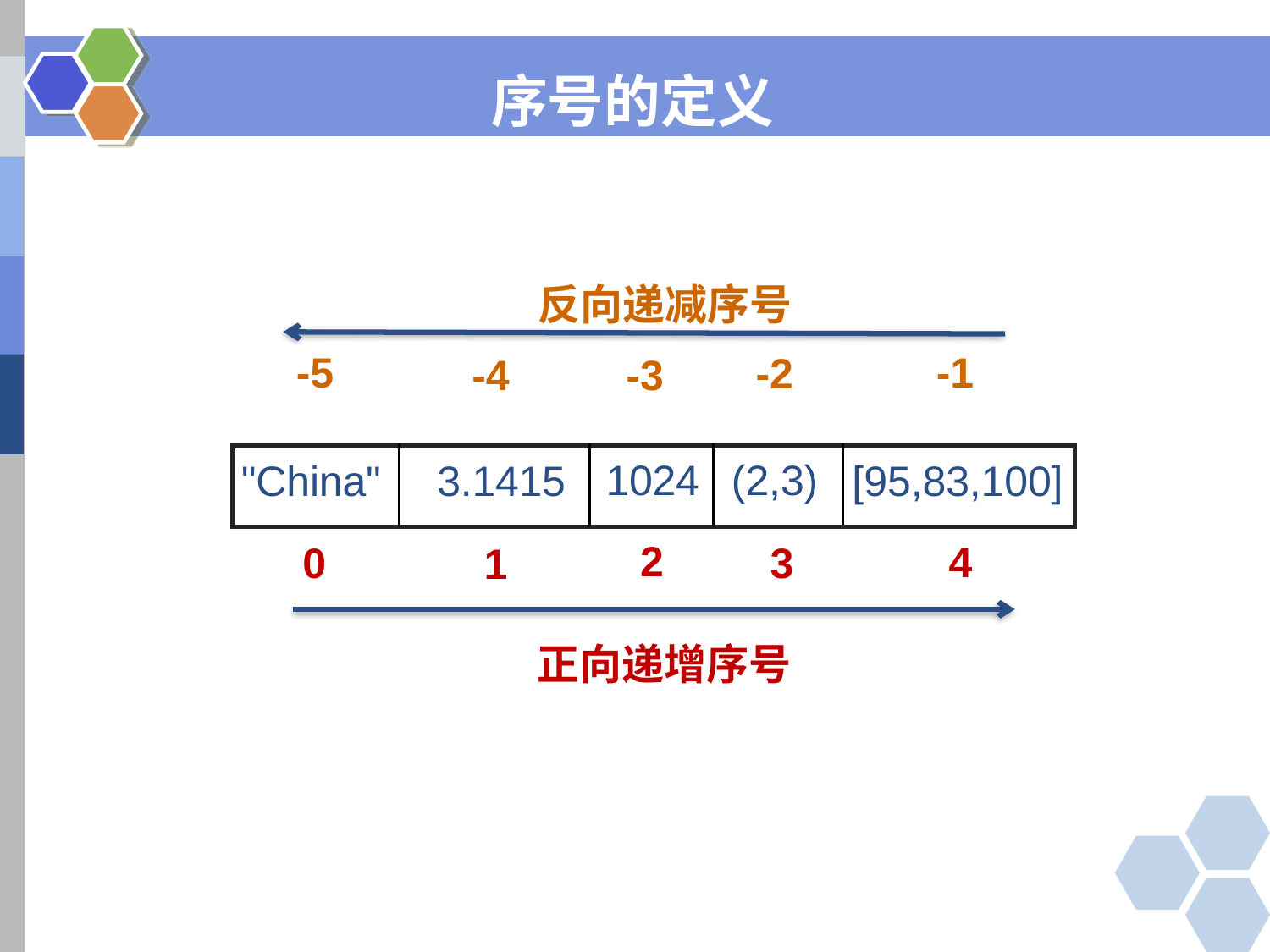

序号的定义
反向递减序号
| -5 | -4 | -3 | -2 | -1 |
| --- | --- | --- | --- | --- |
| "China" | 3.1415 | 1024 | (2,3) | [95,83,100] |
| 0 | 1 | 2 | 3 | 4 |
正向递增序号